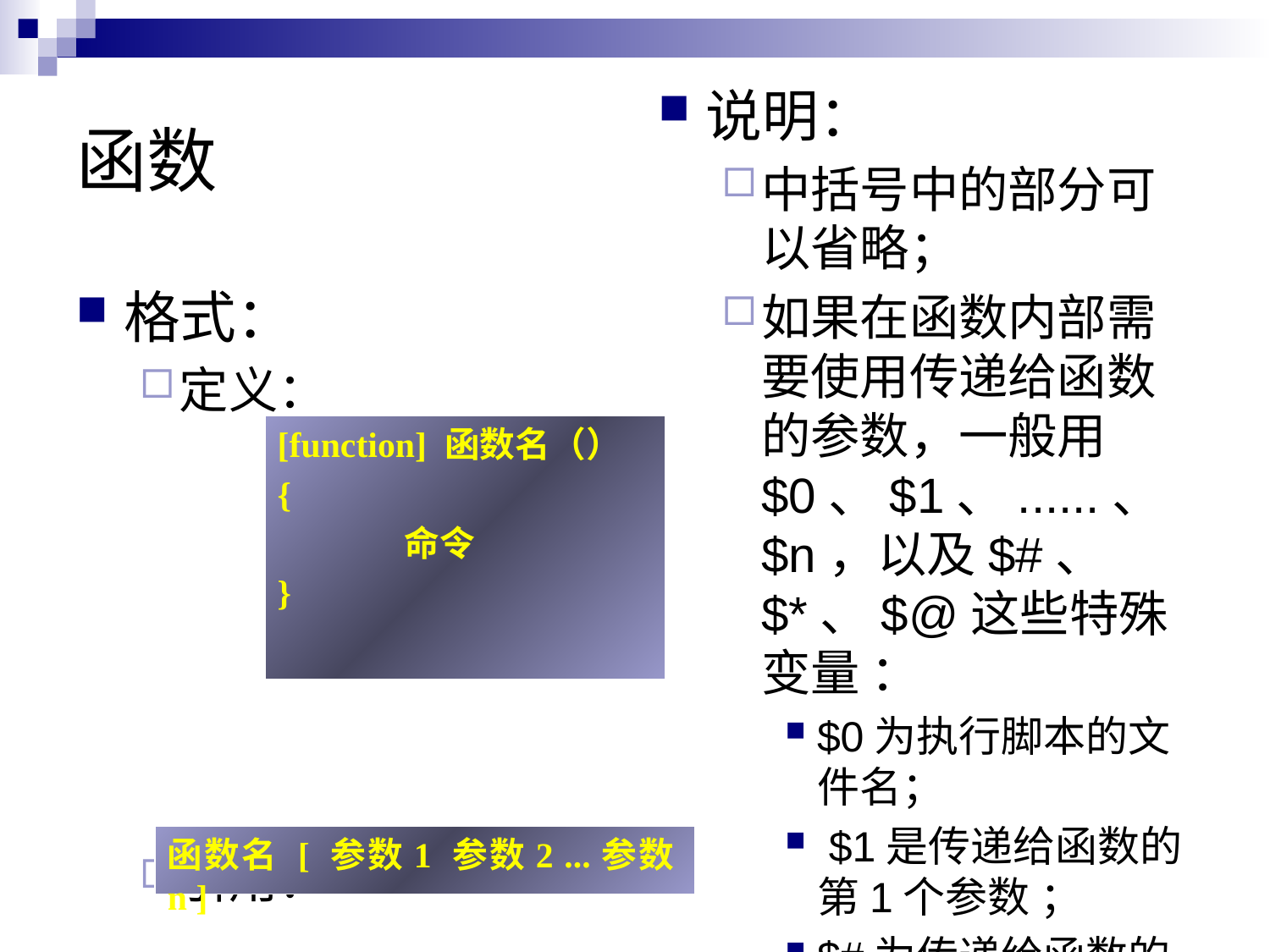

# 函数
说明：
中括号中的部分可以省略；
如果在函数内部需要使用传递给函数的参数，一般用$0、$1、......、$n，以及$#、$*、$@这些特殊变量 ：
$0为执行脚本的文件名；
 $1是传递给函数的第1个参数 ；
$#为传递给函数的参数个数；
$*和$@为传递给函数的所有参数
格式：
定义：

引用：
[function] 函数名（）
{
	命令
}
函数名 [ 参数1 参数2 ...参数n ]